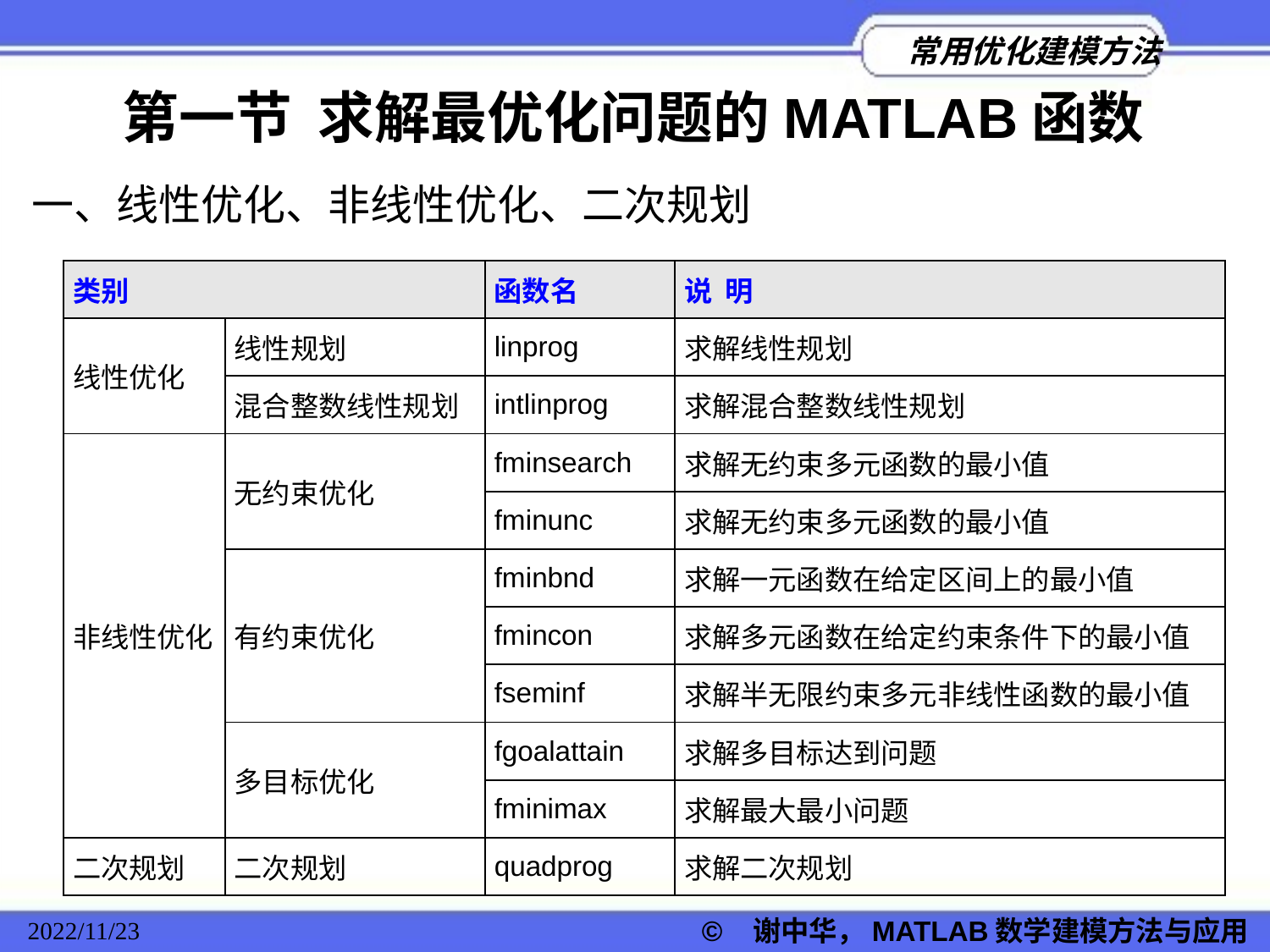

第一节  求解最优化问题的MATLAB函数
一、线性优化、非线性优化、二次规划
| 类别 |  | 函数名 | 说 明 |
| --- | --- | --- | --- |
| 线性优化 | 线性规划 | linprog | 求解线性规划 |
|  | 混合整数线性规划 | intlinprog | 求解混合整数线性规划 |
| 非线性优化 | 无约束优化 | fminsearch | 求解无约束多元函数的最小值 |
|  |  | fminunc | 求解无约束多元函数的最小值 |
|  | 有约束优化 | fminbnd | 求解一元函数在给定区间上的最小值 |
|  |  | fmincon | 求解多元函数在给定约束条件下的最小值 |
|  |  | fseminf | 求解半无限约束多元非线性函数的最小值 |
|  | 多目标优化 | fgoalattain | 求解多目标达到问题 |
|  |  | fminimax | 求解最大最小问题 |
| 二次规划 | 二次规划 | quadprog | 求解二次规划 |
2022/11/23
©   谢中华，MATLAB数学建模方法与应用